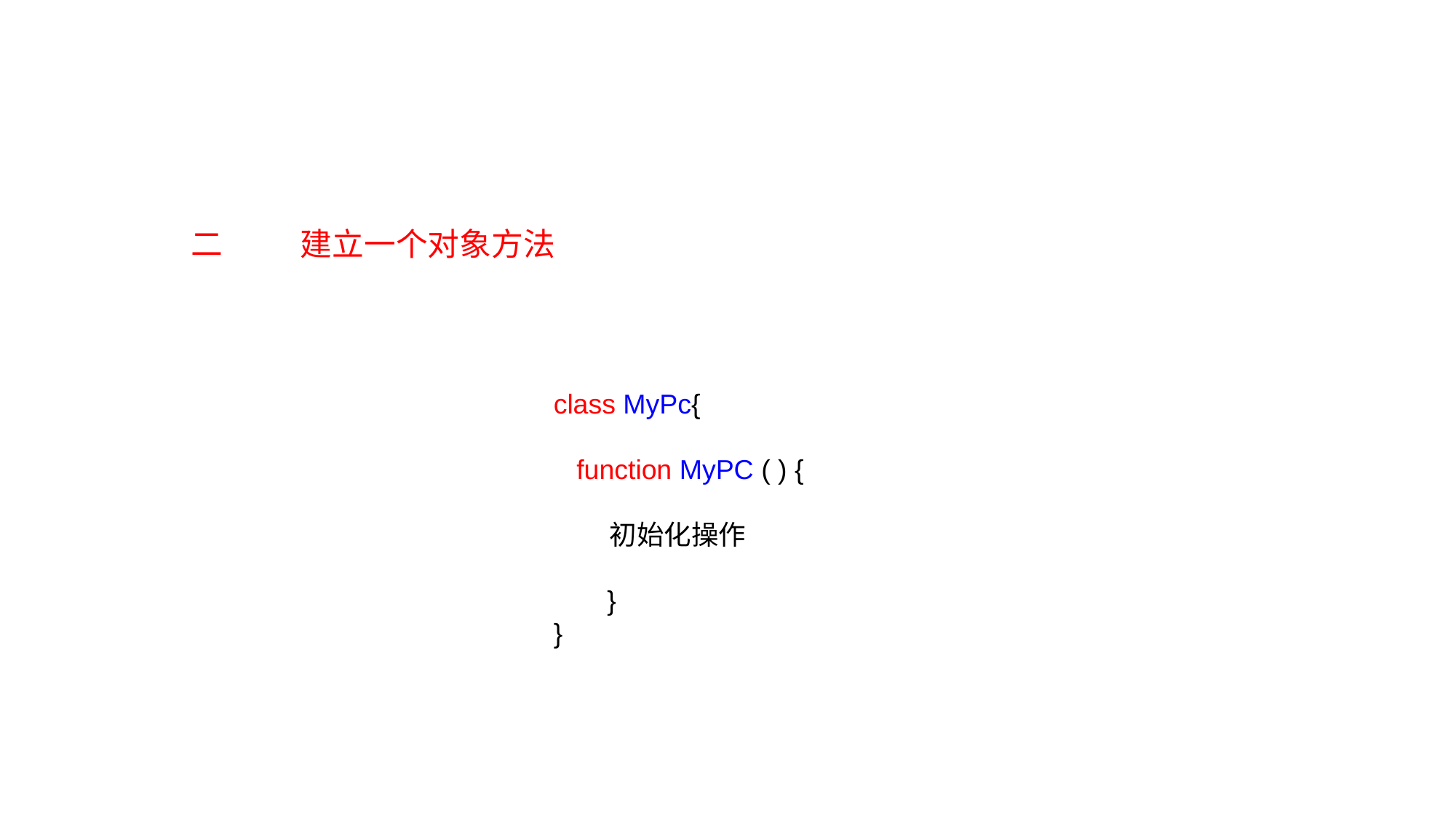

二	建立一个对象方法
class MyPc{

   function MyPC ( ) {

        初始化操作

       }
}